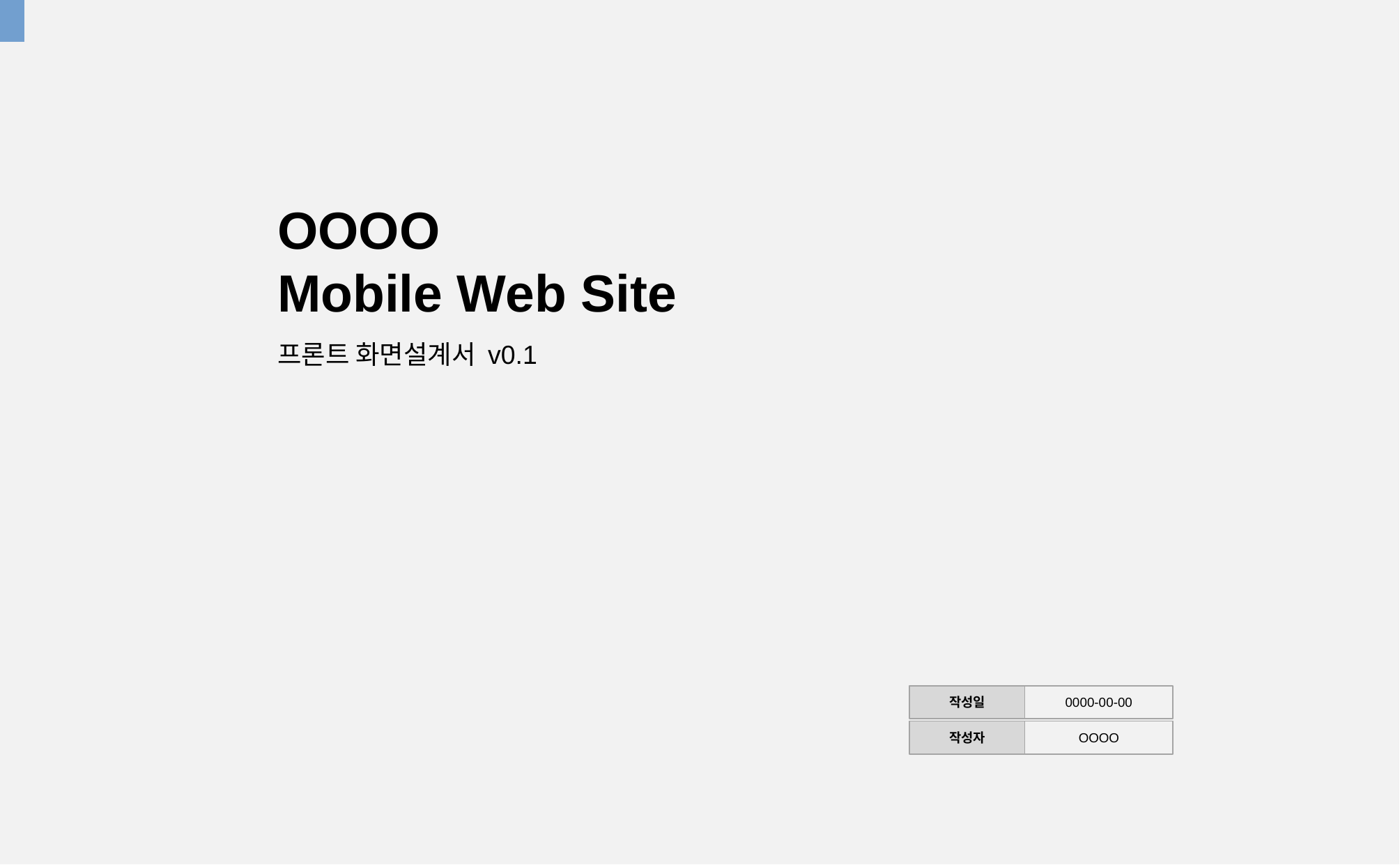

OOOO
Mobile Web Site
프론트 화면설계서 v0.1
작성일
0000-00-00
작성자
OOOO